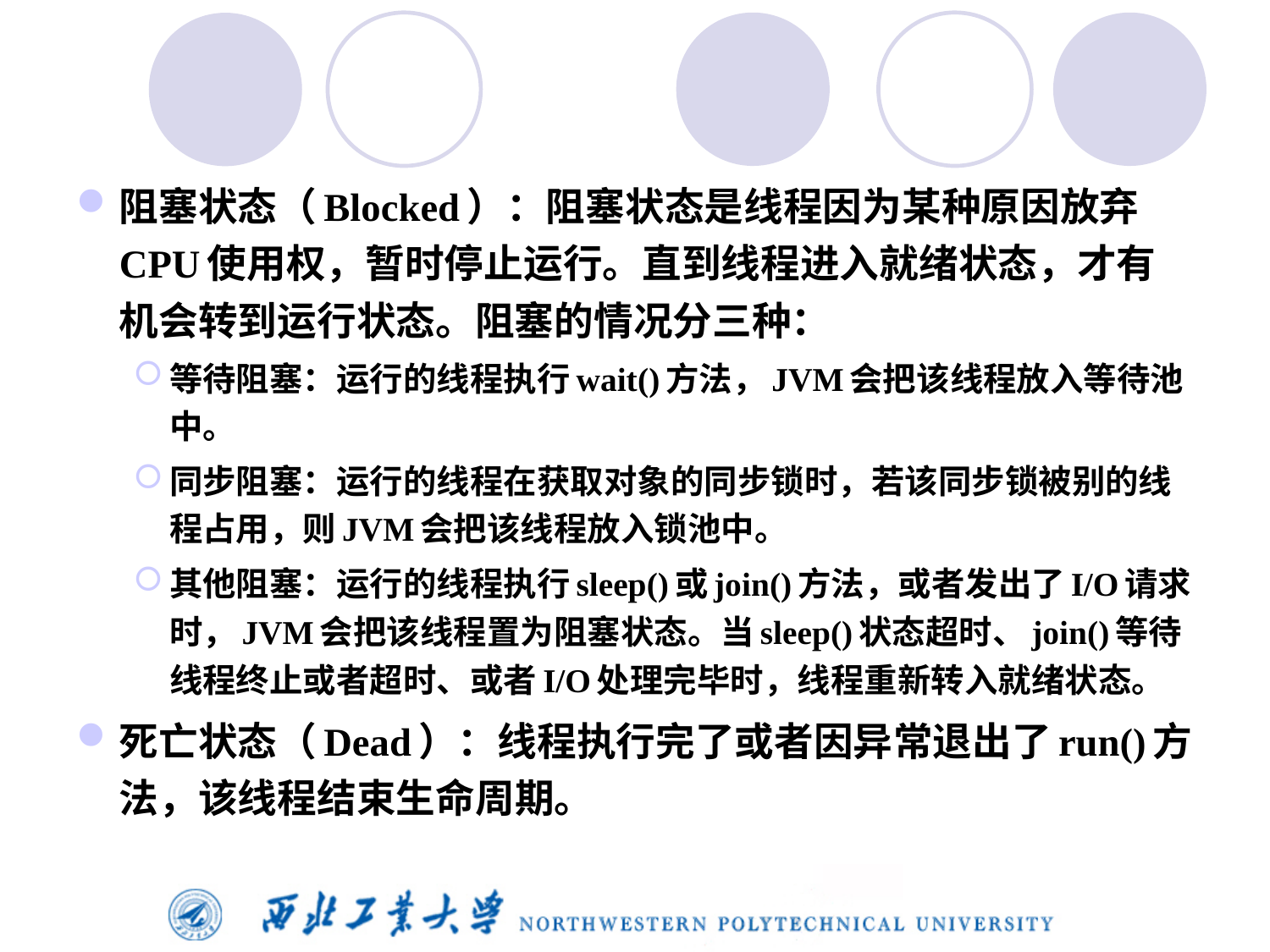

#
阻塞状态（Blocked）：阻塞状态是线程因为某种原因放弃CPU使用权，暂时停止运行。直到线程进入就绪状态，才有机会转到运行状态。阻塞的情况分三种：
等待阻塞：运行的线程执行wait()方法，JVM会把该线程放入等待池中。
同步阻塞：运行的线程在获取对象的同步锁时，若该同步锁被别的线程占用，则JVM会把该线程放入锁池中。
其他阻塞：运行的线程执行sleep()或join()方法，或者发出了I/O请求时，JVM会把该线程置为阻塞状态。当sleep()状态超时、join()等待线程终止或者超时、或者I/O处理完毕时，线程重新转入就绪状态。
死亡状态（Dead）：线程执行完了或者因异常退出了run()方法，该线程结束生命周期。